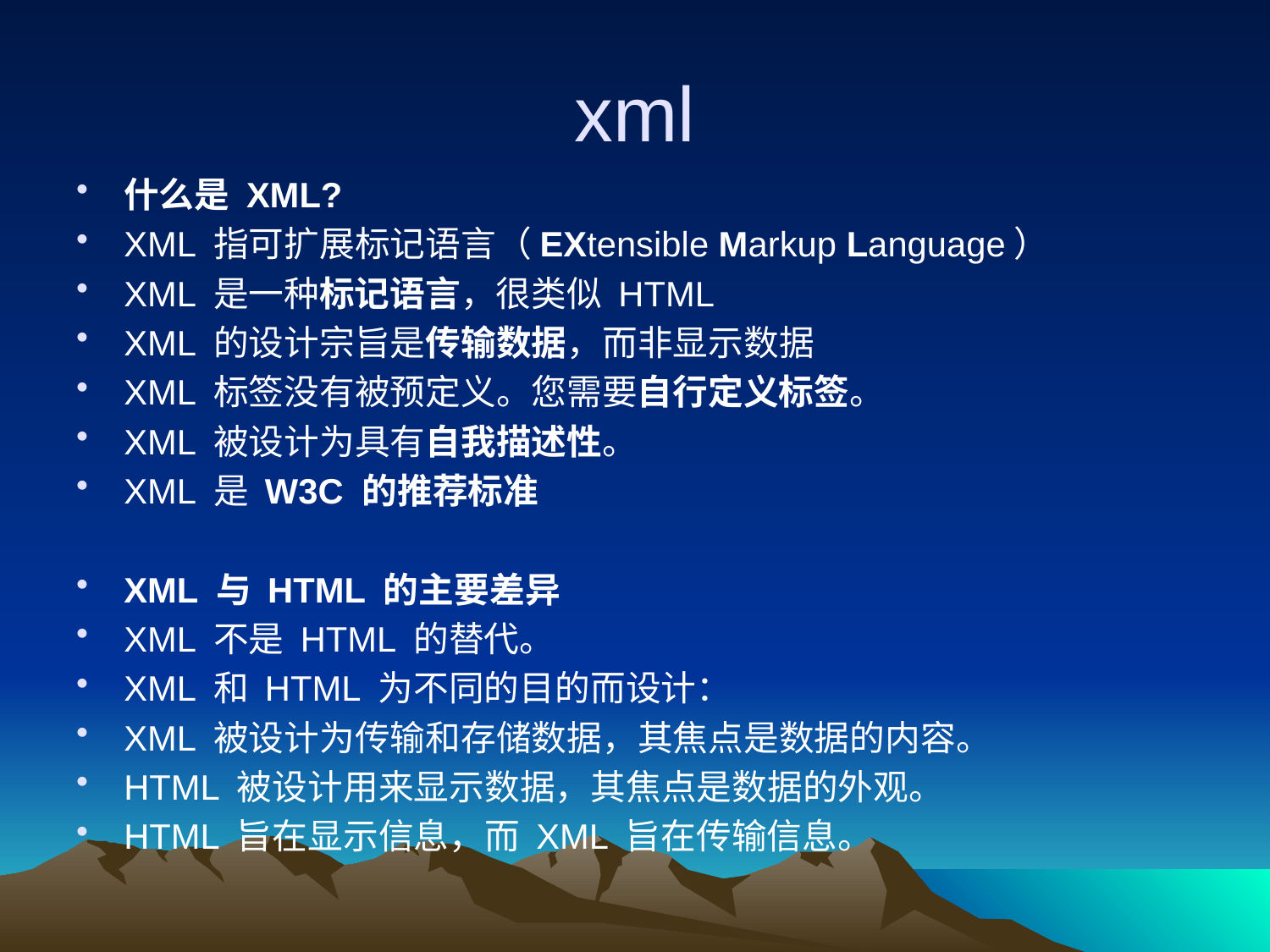

# xml
什么是 XML?
XML 指可扩展标记语言（EXtensible Markup Language）
XML 是一种标记语言，很类似 HTML
XML 的设计宗旨是传输数据，而非显示数据
XML 标签没有被预定义。您需要自行定义标签。
XML 被设计为具有自我描述性。
XML 是 W3C 的推荐标准

XML 与 HTML 的主要差异
XML 不是 HTML 的替代。
XML 和 HTML 为不同的目的而设计：
XML 被设计为传输和存储数据，其焦点是数据的内容。
HTML 被设计用来显示数据，其焦点是数据的外观。
HTML 旨在显示信息，而 XML 旨在传输信息。